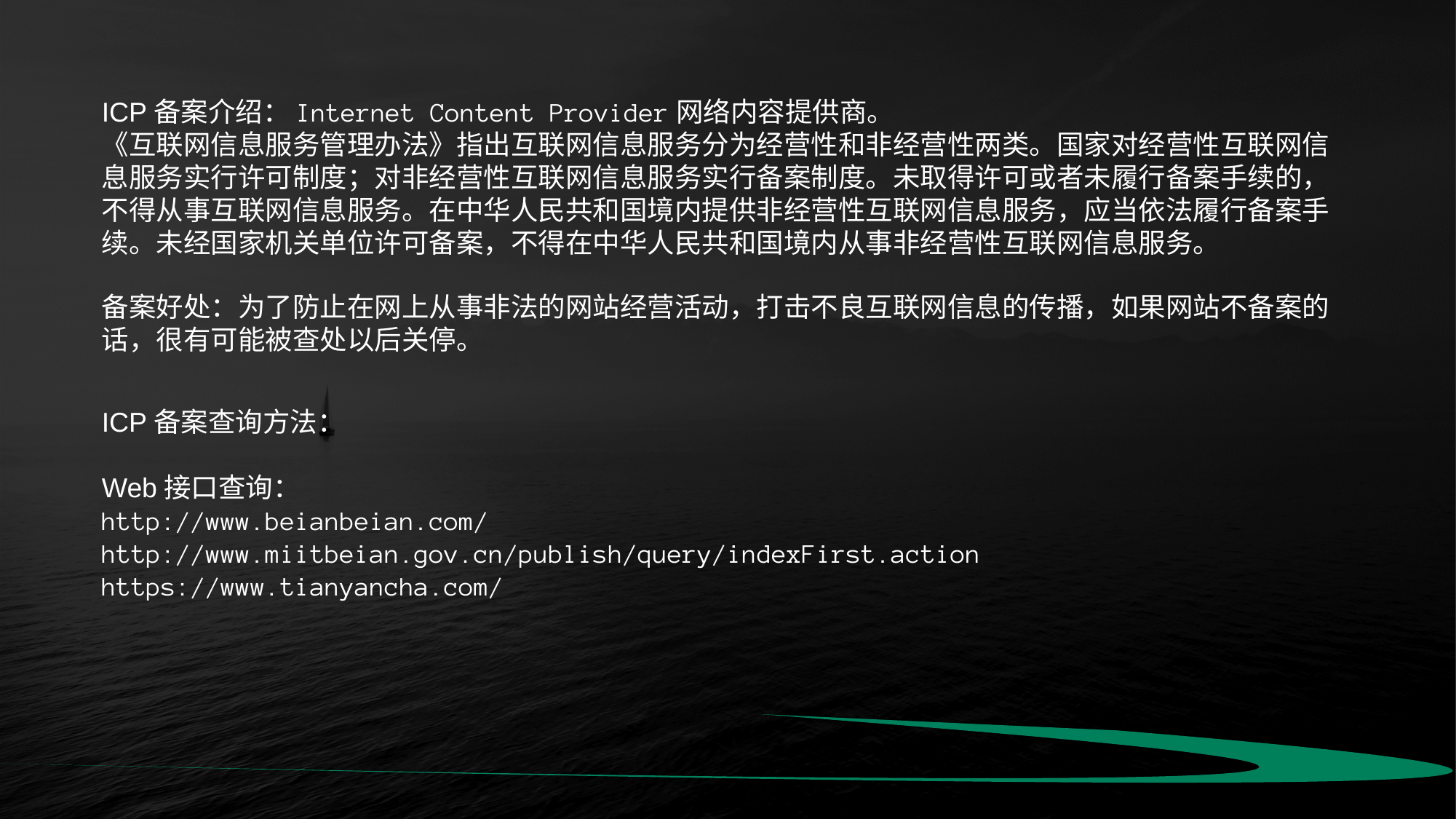

ICP备案介绍：Internet Content Provider网络内容提供商。
《互联网信息服务管理办法》指出互联网信息服务分为经营性和非经营性两类。国家对经营性互联网信息服务实行许可制度；对非经营性互联网信息服务实行备案制度。未取得许可或者未履行备案手续的，不得从事互联网信息服务。在中华人民共和国境内提供非经营性互联网信息服务，应当依法履行备案手续。未经国家机关单位许可备案，不得在中华人民共和国境内从事非经营性互联网信息服务。
备案好处：为了防止在网上从事非法的网站经营活动，打击不良互联网信息的传播，如果网站不备案的话，很有可能被查处以后关停。
ICP备案查询方法：

Web接口查询：
http://www.beianbeian.com/  http://www.miitbeian.gov.cn/publish/query/indexFirst.action
https://www.tianyancha.com/